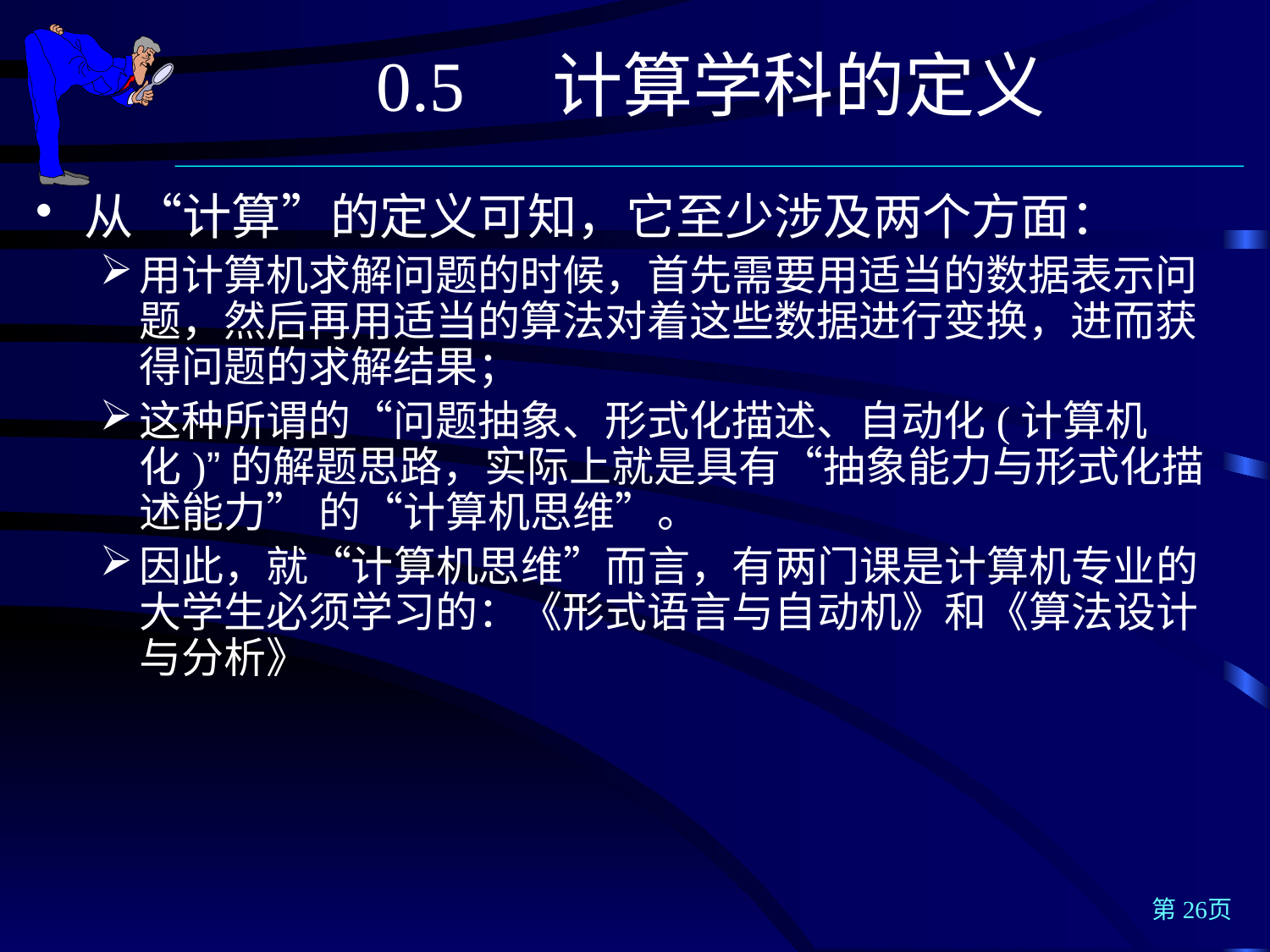

0.5    计算学科的定义
从“计算”的定义可知，它至少涉及两个方面：
用计算机求解问题的时候，首先需要用适当的数据表示问题，然后再用适当的算法对着这些数据进行变换，进而获得问题的求解结果；
这种所谓的“问题抽象、形式化描述、自动化(计算机化)”的解题思路，实际上就是具有“抽象能力与形式化描述能力” 的“计算机思维”。
因此，就“计算机思维”而言，有两门课是计算机专业的大学生必须学习的：《形式语言与自动机》和《算法设计与分析》
第26页